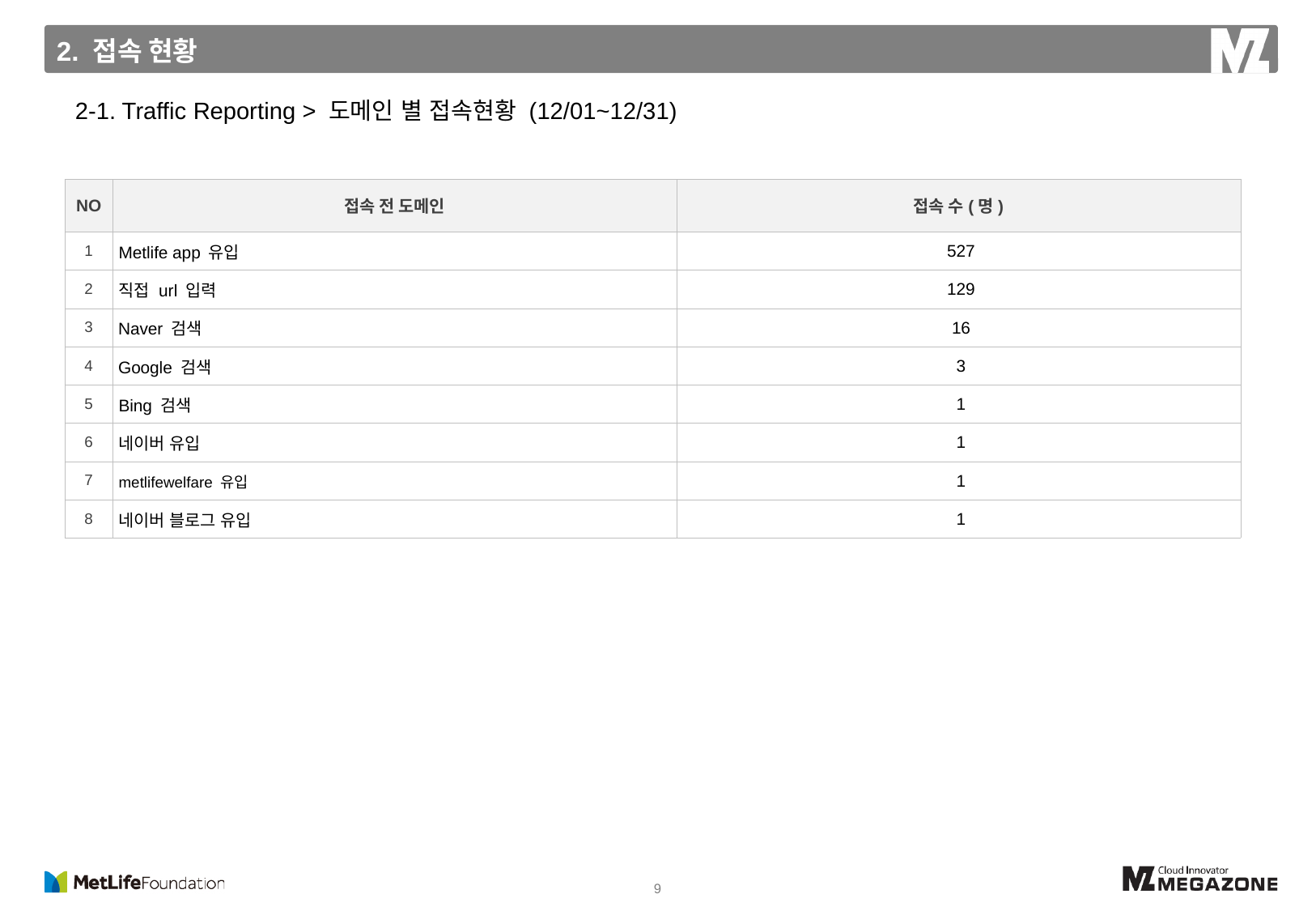

2. 접속 현황
2-1. Traffic Reporting > 도메인 별 접속현황 (12/01~12/31)

| NO | 접속 전 도메인 | 접속 수(명) |
| --- | --- | --- |
| 1 | Metlife app 유입 | 527 |
| 2 | 직접 url 입력 | 129 |
| 3 | Naver 검색 | 16 |
| 4 | Google 검색 | 3 |
| 5 | Bing 검색 | 1 |
| 6 | 네이버 유입 | 1 |
| 7 | metlifewelfare 유입 | 1 |
| 8 | 네이버 블로그 유입 | 1 |
9